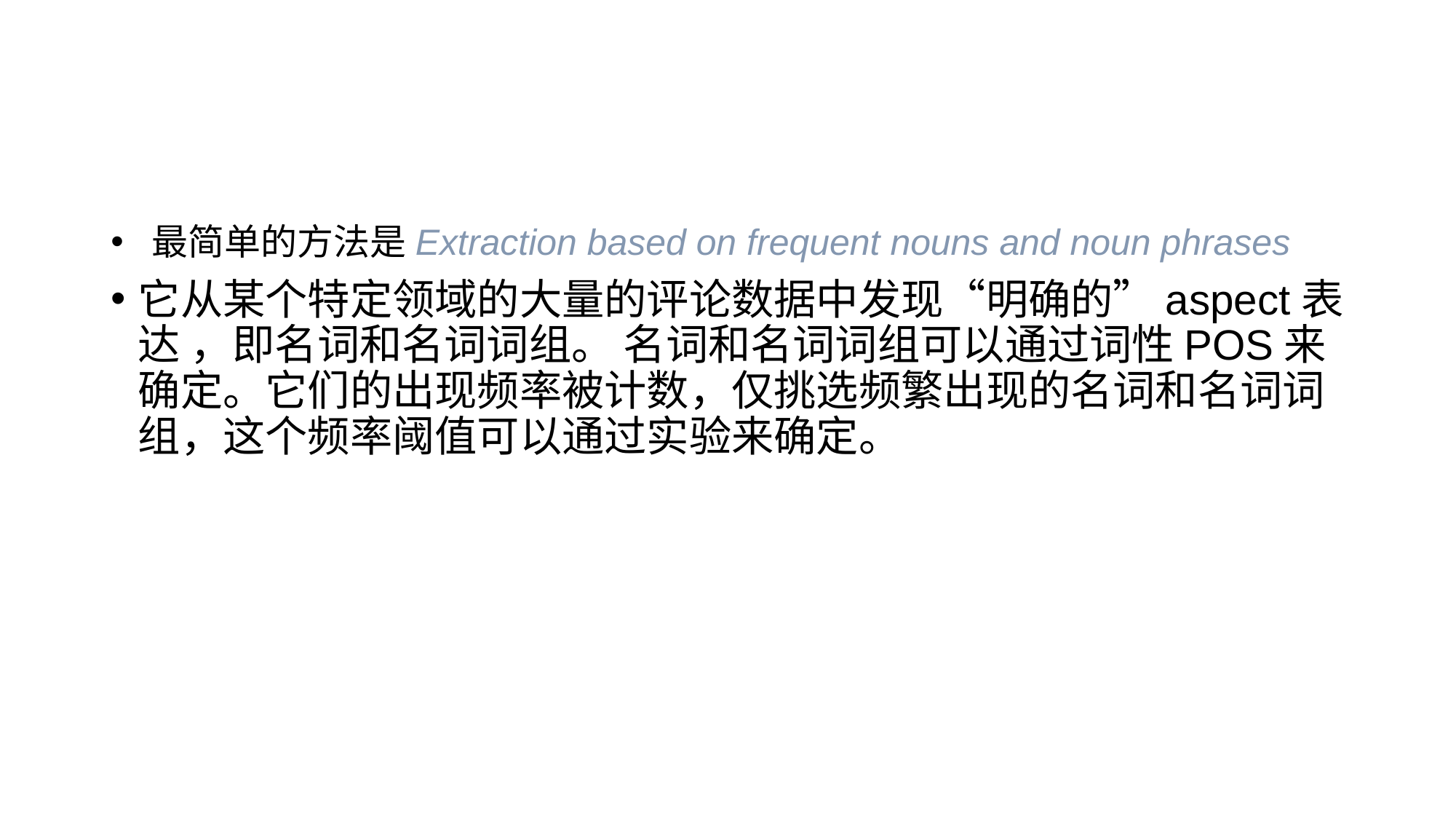

#
最简单的方法是Extraction based on frequent nouns and noun phrases
它从某个特定领域的大量的评论数据中发现“明确的”aspect表达 ，即名词和名词词组。 名词和名词词组可以通过词性POS来确定。它们的出现频率被计数，仅挑选频繁出现的名词和名词词组，这个频率阈值可以通过实验来确定。